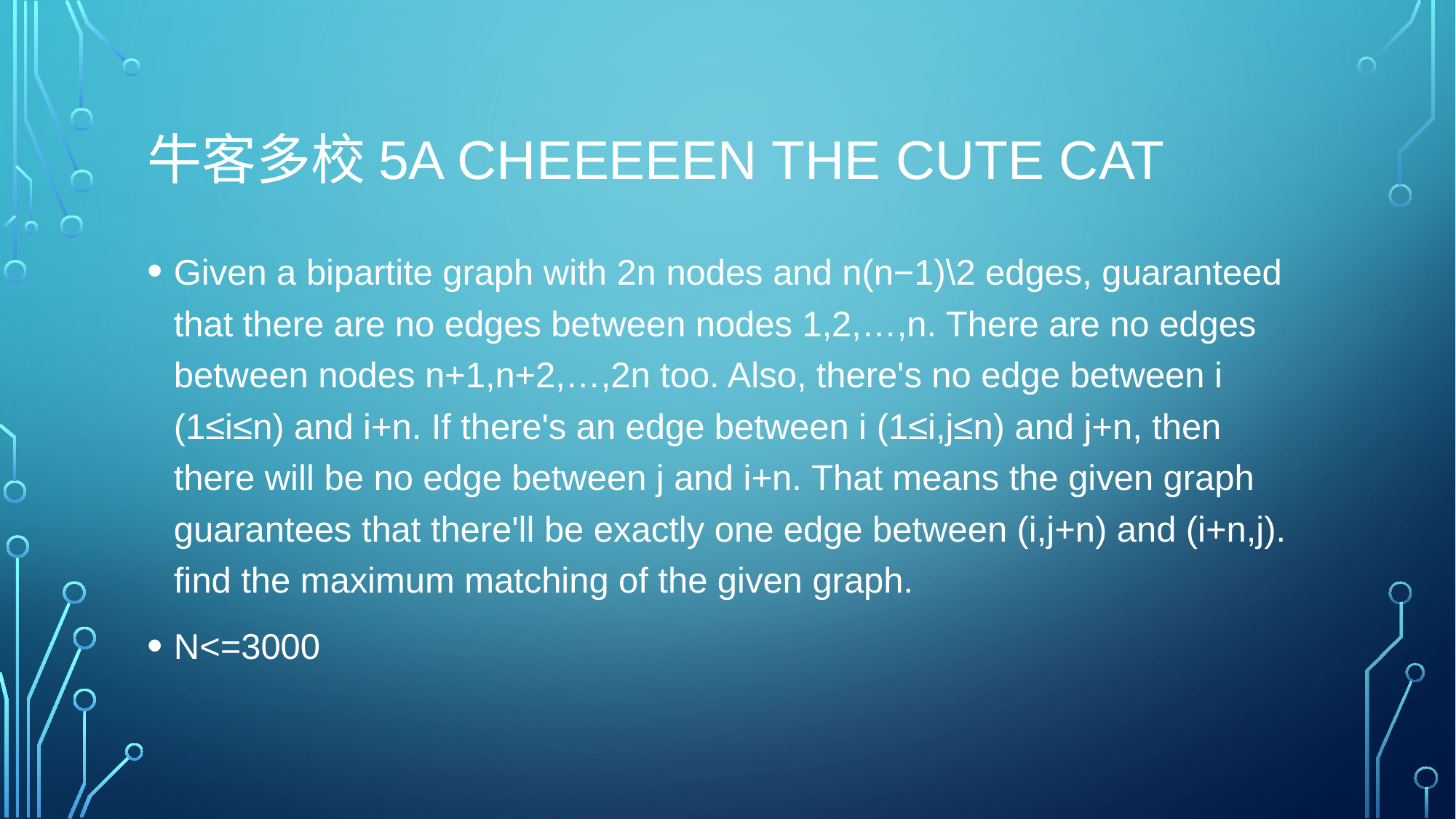

# 牛客多校5A Cheeeeen the Cute Cat
Given a bipartite graph with 2n nodes and n(n−1)\2 edges, guaranteed that there are no edges between nodes 1,2,…,n. There are no edges between nodes n+1,n+2,…,2n too. Also, there's no edge between i (1≤i≤n) and i+n. If there's an edge between i (1≤i,j≤n) and j+n, then there will be no edge between j and i+n. That means the given graph guarantees that there'll be exactly one edge between (i,j+n) and (i+n,j).
find the maximum matching of the given graph.
N<=3000